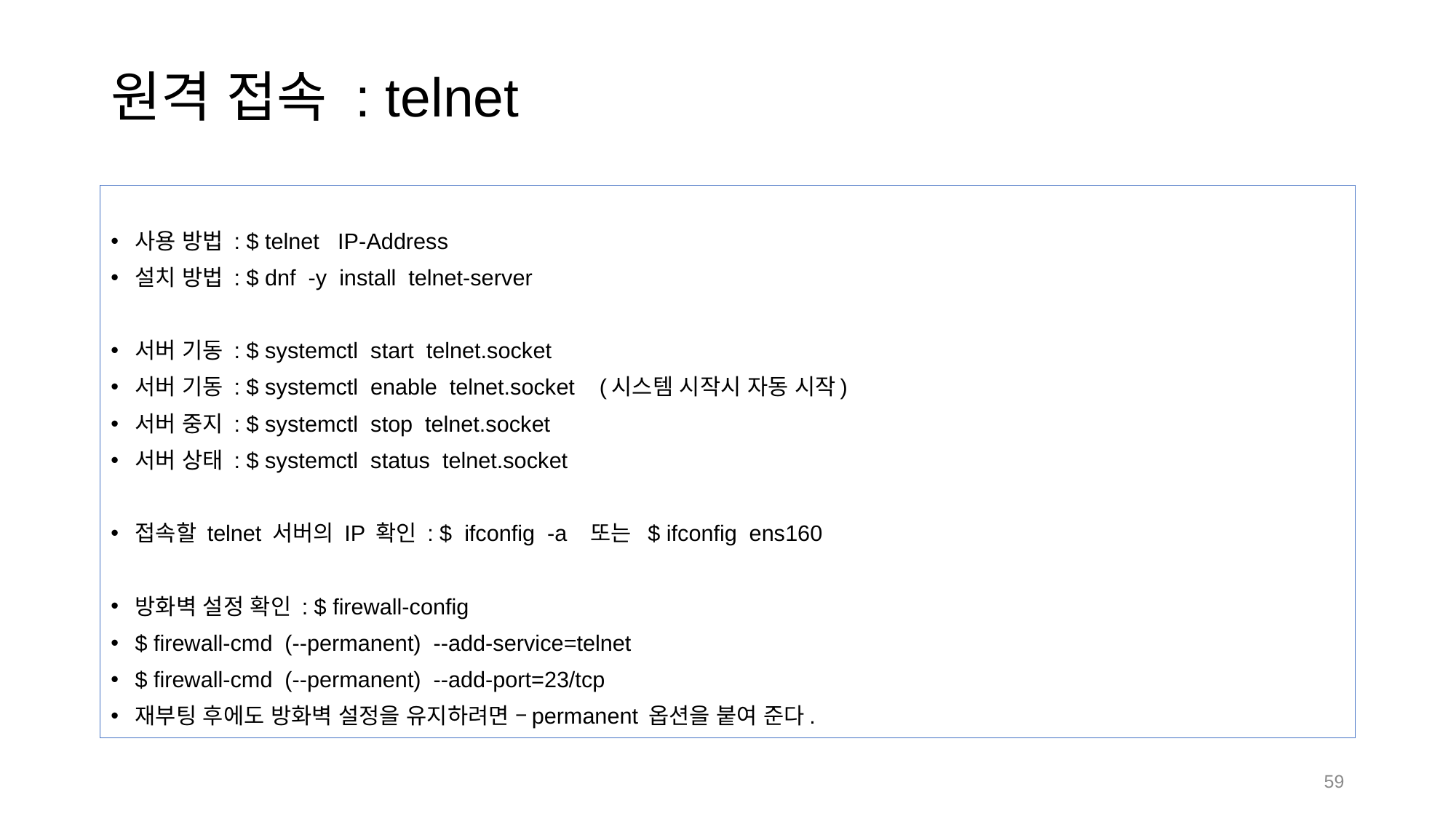

# 원격 접속 : telnet

사용 방법 : $ telnet   IP-Address
설치 방법 : $ dnf  -y  install  telnet-server

서버 기동 : $ systemctl  start  telnet.socket
서버 기동 : $ systemctl  enable  telnet.socket    (시스템 시작시 자동 시작)
서버 중지 : $ systemctl  stop  telnet.socket
서버 상태 : $ systemctl  status  telnet.socket

접속할 telnet 서버의 IP 확인 : $  ifconfig  -a   또는  $ ifconfig  ens160

방화벽 설정 확인 : $ firewall-config
$ firewall-cmd  (--permanent)  --add-service=telnet
$ firewall-cmd  (--permanent)  --add-port=23/tcp
재부팅 후에도 방화벽 설정을 유지하려면 –permanent 옵션을 붙여 준다.
59